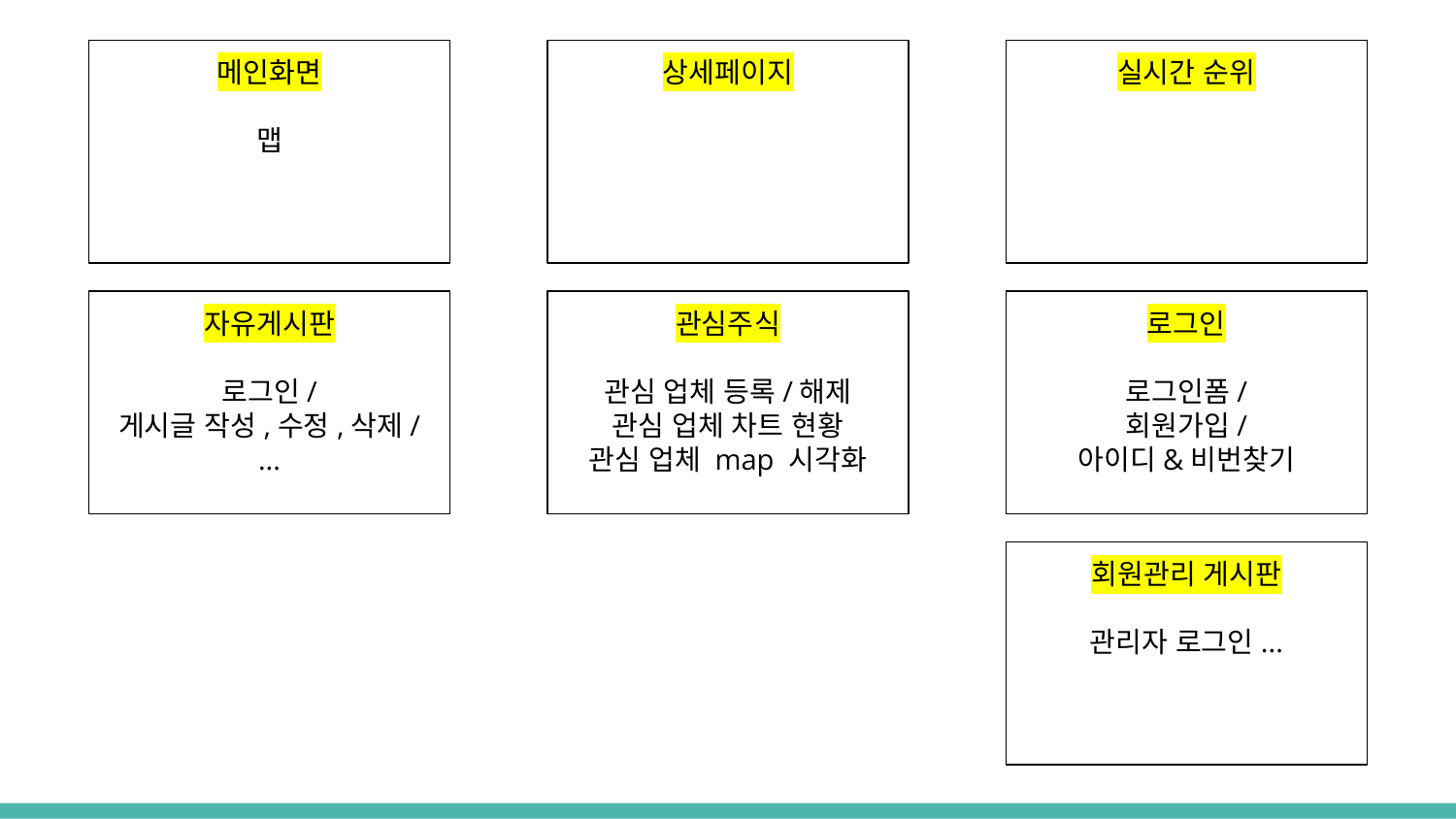

메인화면

맵
상세페이지

실시간 순위

관심주식

관심 업체 등록/해제
관심 업체 차트 현황
관심 업체 map 시각화
로그인

로그인폼/
회원가입/
아이디&비번찾기
자유게시판

로그인/
게시글 작성,수정,삭제/
...

회원관리 게시판

관리자 로그인...